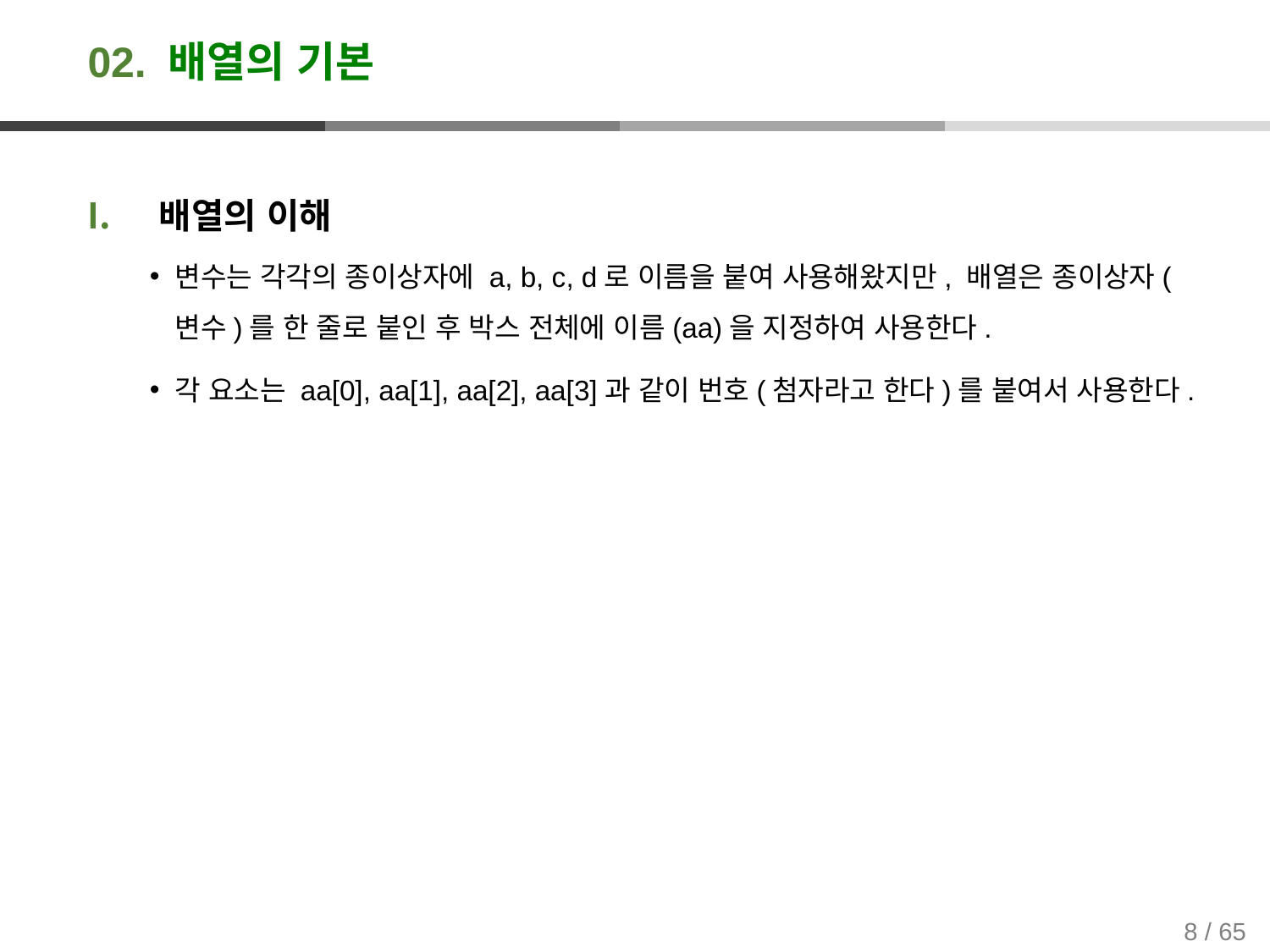

# 02. 배열의 기본
배열의 이해
변수는 각각의 종이상자에 a, b, c, d로 이름을 붙여 사용해왔지만, 배열은 종이상자(변수)를 한 줄로 붙인 후 박스 전체에 이름(aa)을 지정하여 사용한다.
각 요소는 aa[0], aa[1], aa[2], aa[3]과 같이 번호(첨자라고 한다)를 붙여서 사용한다.